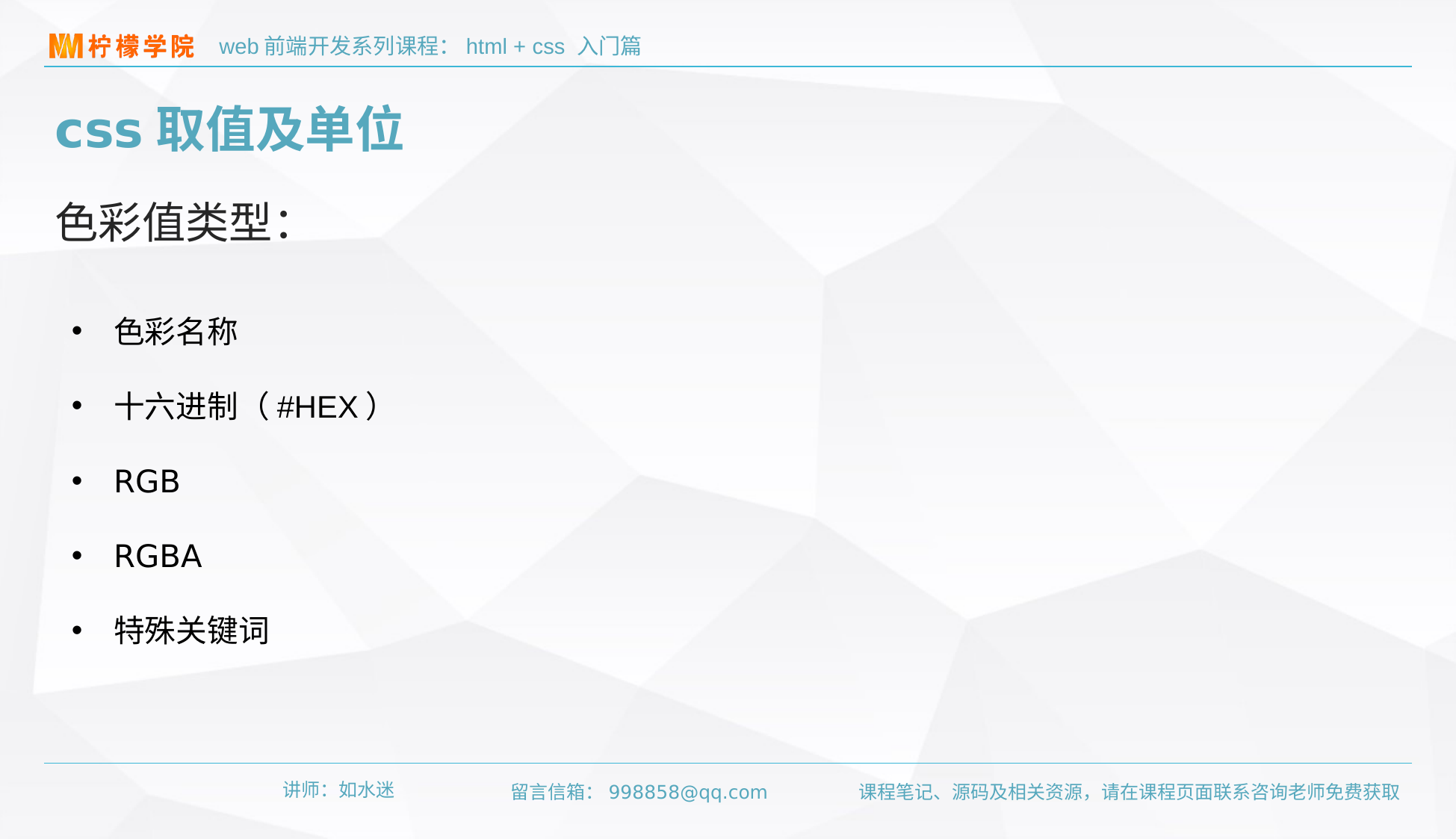

css取值及单位
色彩值类型：
色彩名称
十六进制（#HEX）
RGB
RGBA
特殊关键词